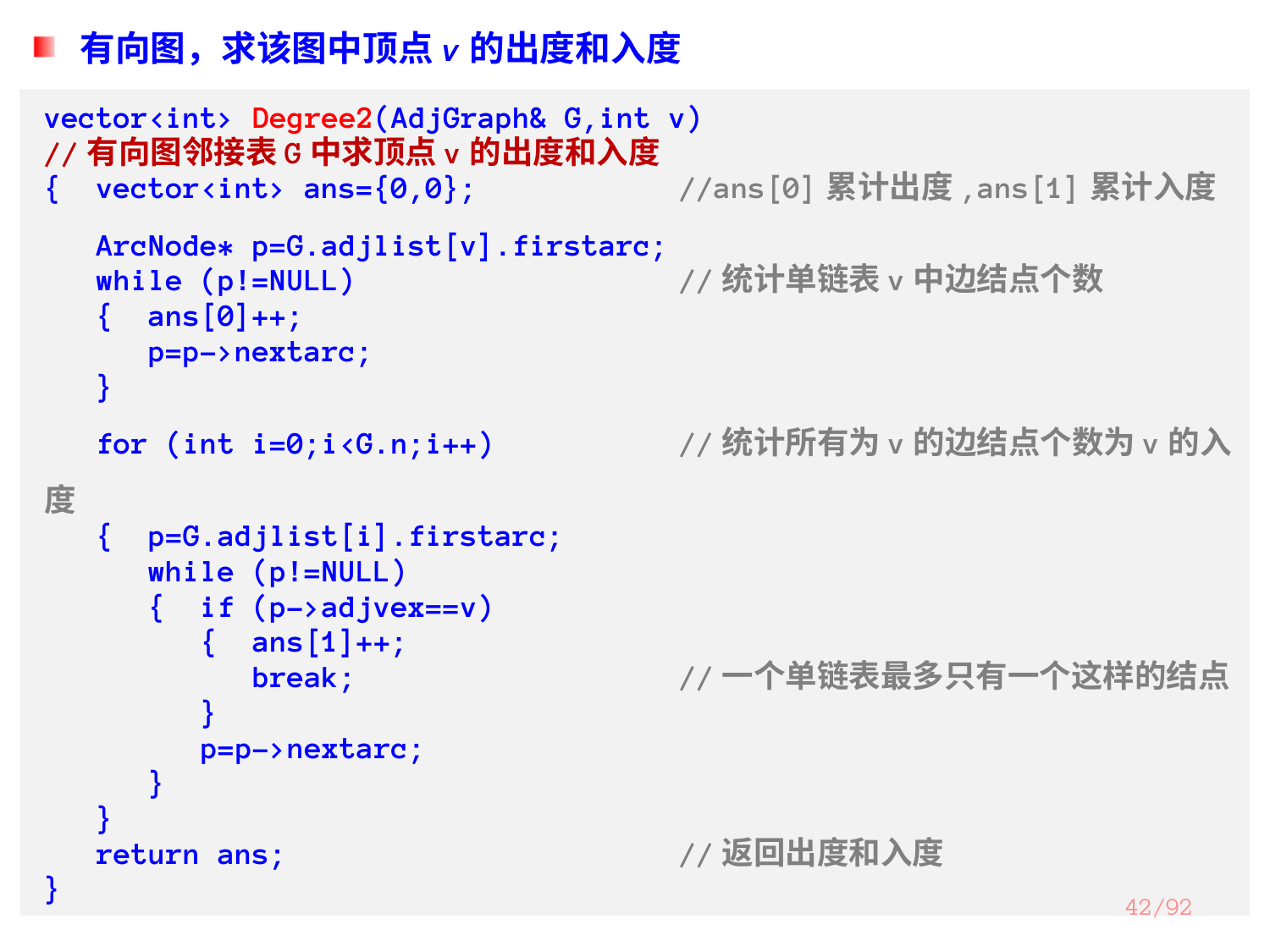

有向图，求该图中顶点v的出度和入度
vector<int> Degree2(AdjGraph& G,int v)
//有向图邻接表G中求顶点v的出度和入度
{  vector<int> ans={0,0};		//ans[0]累计出度,ans[1]累计入度
   ArcNode* p=G.adjlist[v].firstarc;
   while (p!=NULL)   			//统计单链表v中边结点个数
   {  ans[0]++;
      p=p->nextarc;
   }
   for (int i=0;i<G.n;i++)		//统计所有为v的边结点个数为v的入度
   {  p=G.adjlist[i].firstarc;
      while (p!=NULL)
      {  if (p->adjvex==v)
         {  ans[1]++;
            break;			//一个单链表最多只有一个这样的结点
         }
         p=p->nextarc;
      }
   }
   return ans;				//返回出度和入度
}
42/92